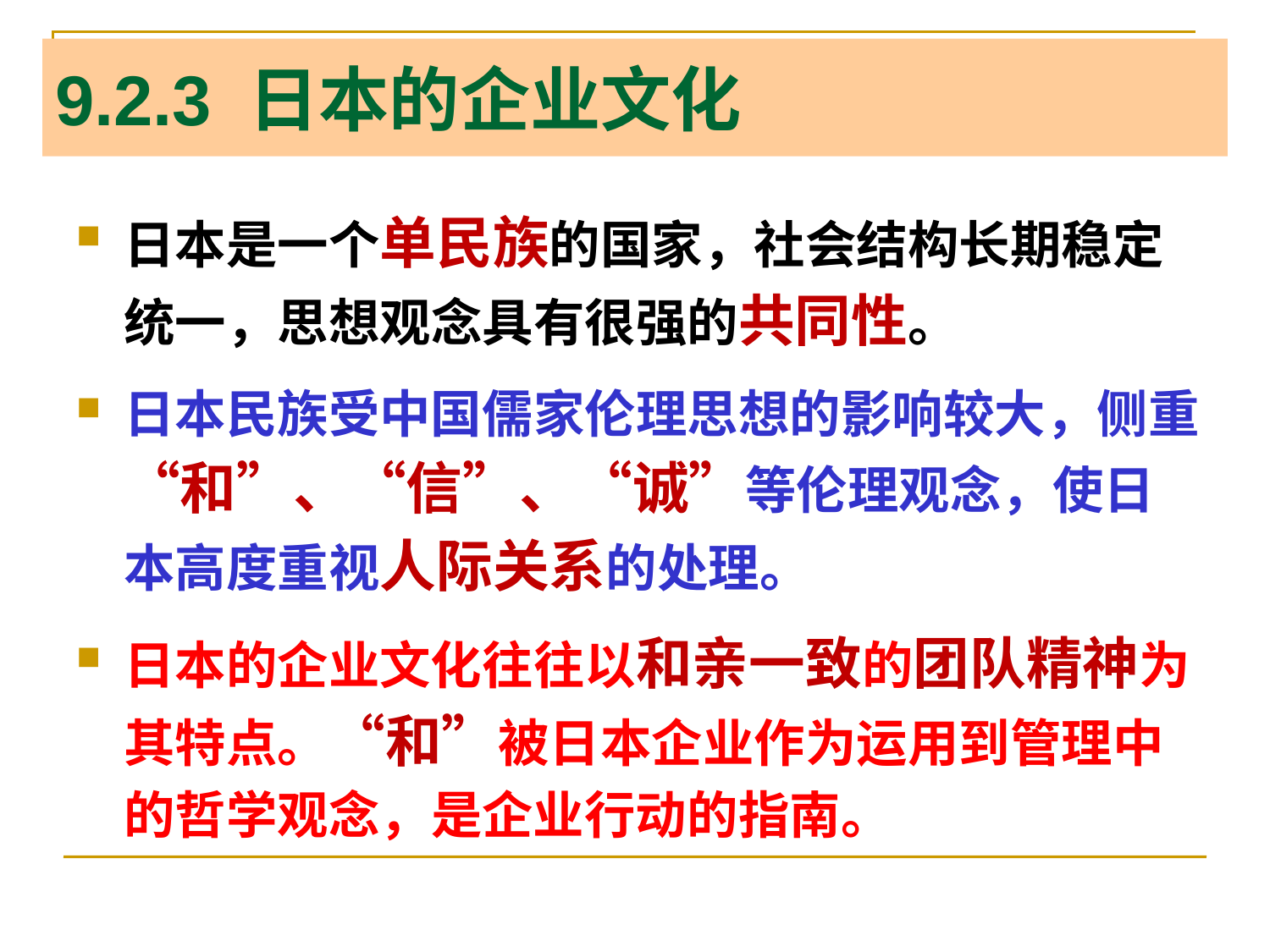

# 9.2.3 日本的企业文化
日本是一个单民族的国家，社会结构长期稳定统一，思想观念具有很强的共同性。
日本民族受中国儒家伦理思想的影响较大，侧重“和”、“信”、“诚”等伦理观念，使日本高度重视人际关系的处理。
日本的企业文化往往以和亲一致的团队精神为其特点。“和”被日本企业作为运用到管理中的哲学观念，是企业行动的指南。

17